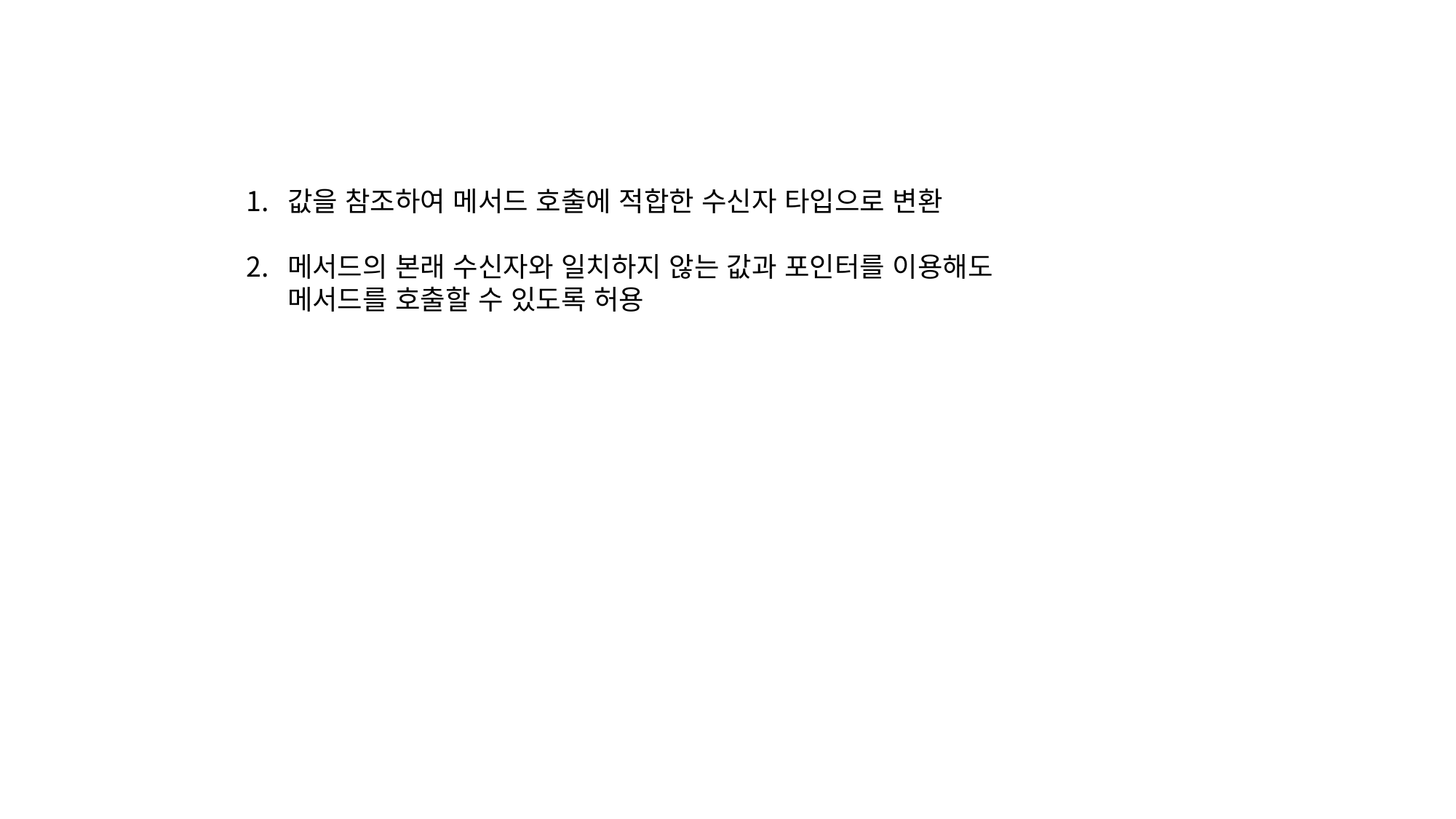

값을 참조하여 메서드 호출에 적합한 수신자 타입으로 변환

메서드의 본래 수신자와 일치하지 않는 값과 포인터를 이용해도 메서드를 호출할 수 있도록 허용